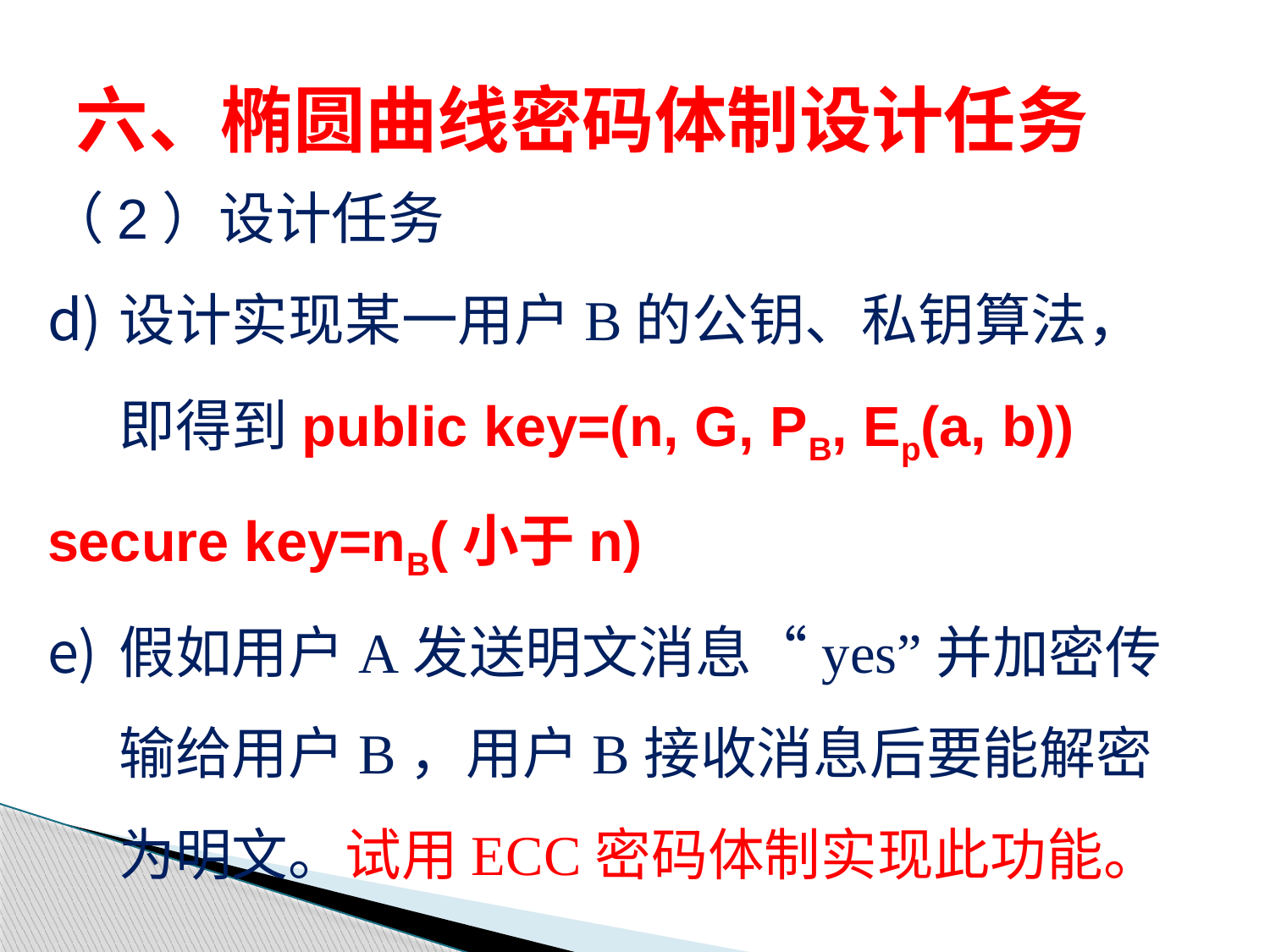

# 六、椭圆曲线密码体制设计任务
（2）设计任务
设计实现某一用户B的公钥、私钥算法，即得到public key=(n, G, PB, Ep(a, b))
secure key=nB(小于n)
假如用户A发送明文消息“yes”并加密传输给用户B，用户B接收消息后要能解密为明文。试用ECC密码体制实现此功能。